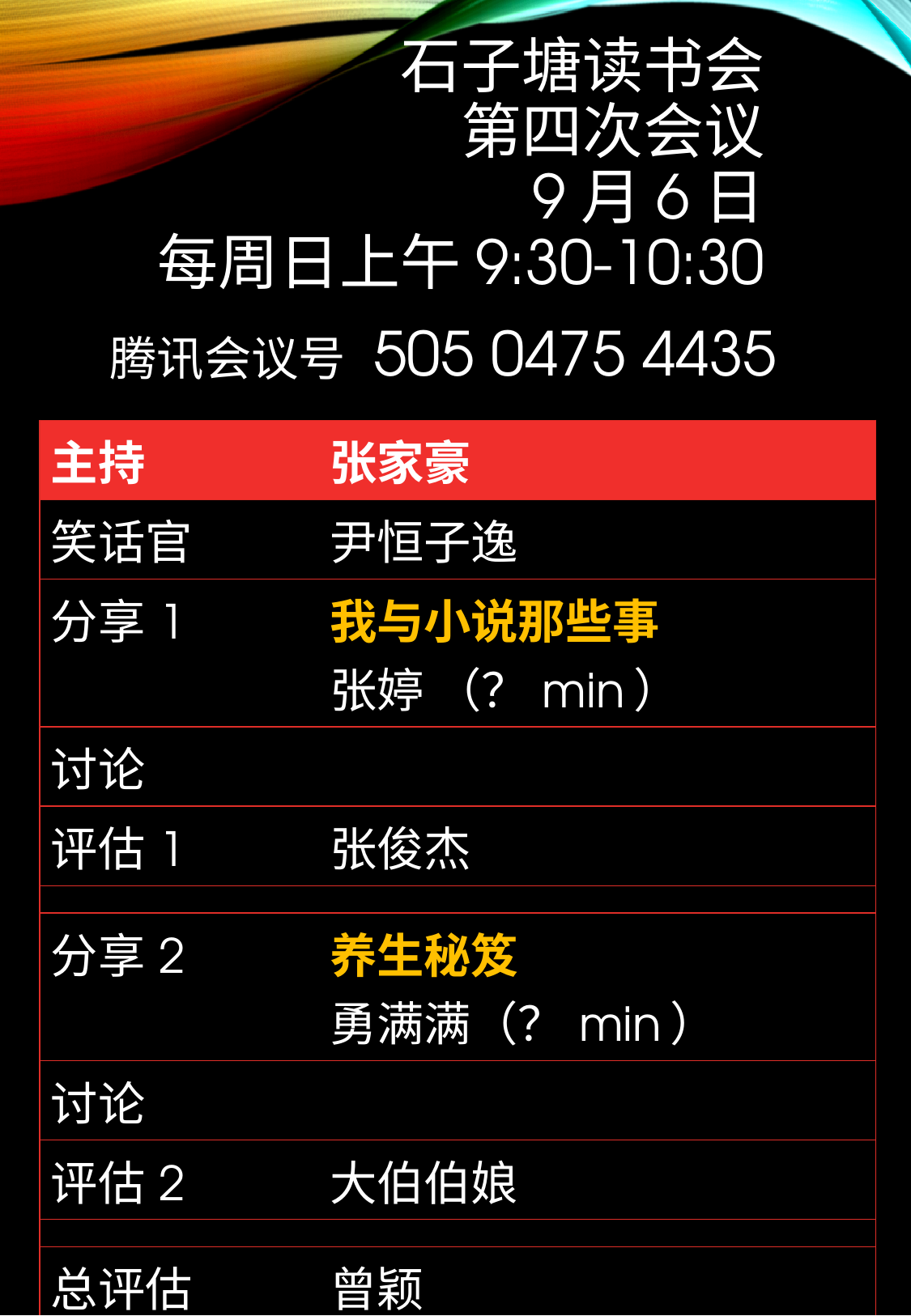

# 石子塘读书会 第四次会议 9月6日 每周日上午9:30-10:30
腾讯会议号 505 0475 4435
| 主持 | 张家豪 |
| --- | --- |
| 笑话官 | 尹恒子逸 |
| 分享1 | 我与小说那些事 张婷 （？min） |
| 讨论 |  |
| 评估1 | 张俊杰 |
|  |  |
| 分享2 | 养生秘笈 勇满满（？min） |
| 讨论 |  |
| 评估2 | 大伯伯娘 |
|  |  |
| 总评估 | 曾颖 |
| 反馈 |  |